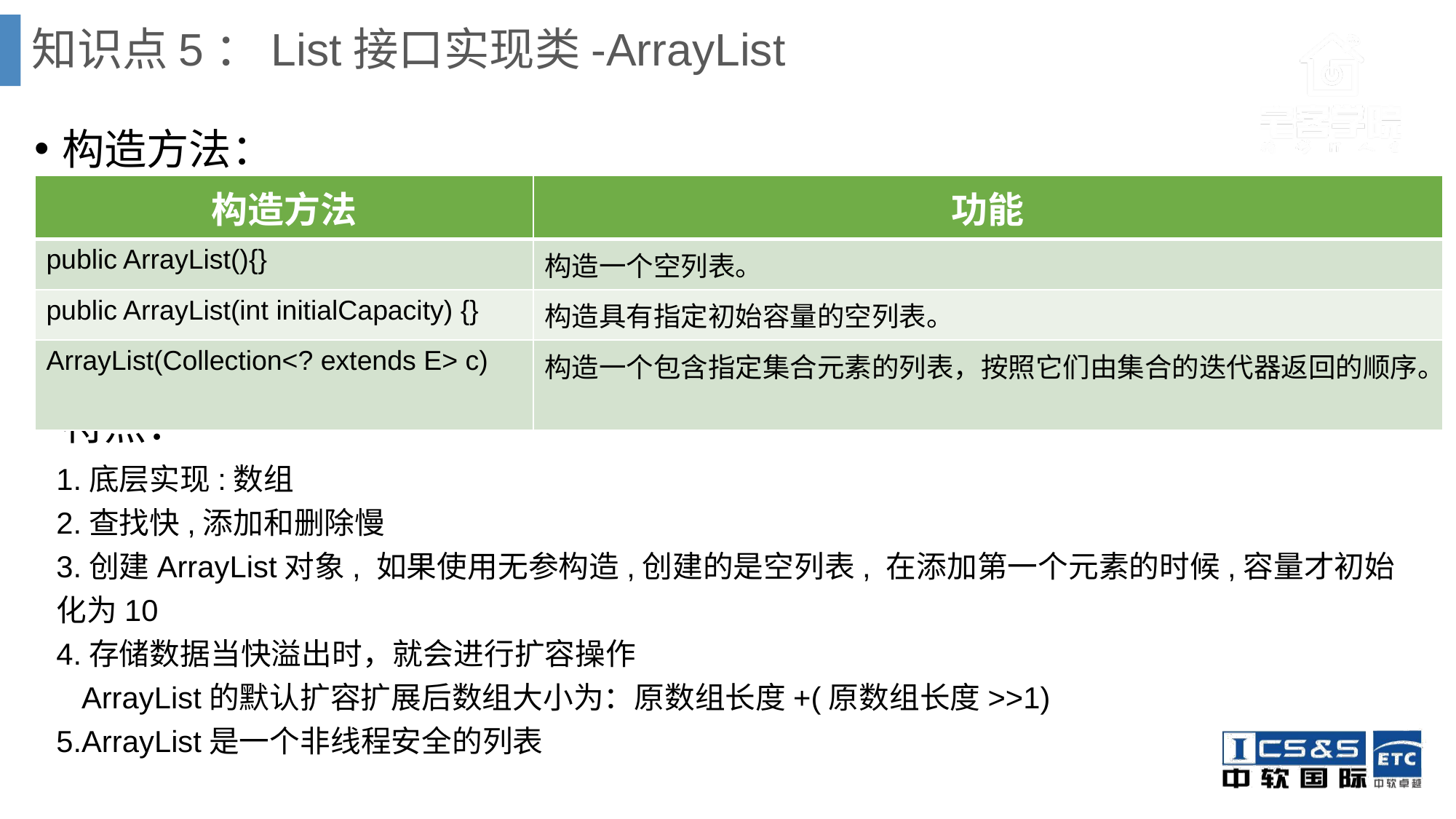

# 知识点5：List接口实现类-ArrayList
构造方法：

特点：

| 构造方法 | 功能 |
| --- | --- |
| public ArrayList(){} | 构造一个空列表。 |
| public ArrayList(int initialCapacity) {} | 构造具有指定初始容量的空列表。 |
| ArrayList(Collection<? extends E> c) | 构造一个包含指定集合元素的列表，按照它们由集合的迭代器返回的顺序。 |
1.底层实现:数组
2.查找快,添加和删除慢
3.创建ArrayList对象, 如果使用无参构造,创建的是空列表, 在添加第一个元素的时候,容量才初始化为10
4.存储数据当快溢出时，就会进行扩容操作
   ArrayList的默认扩容扩展后数组大小为：原数组长度+(原数组长度>>1)
5.ArrayList是一个非线程安全的列表